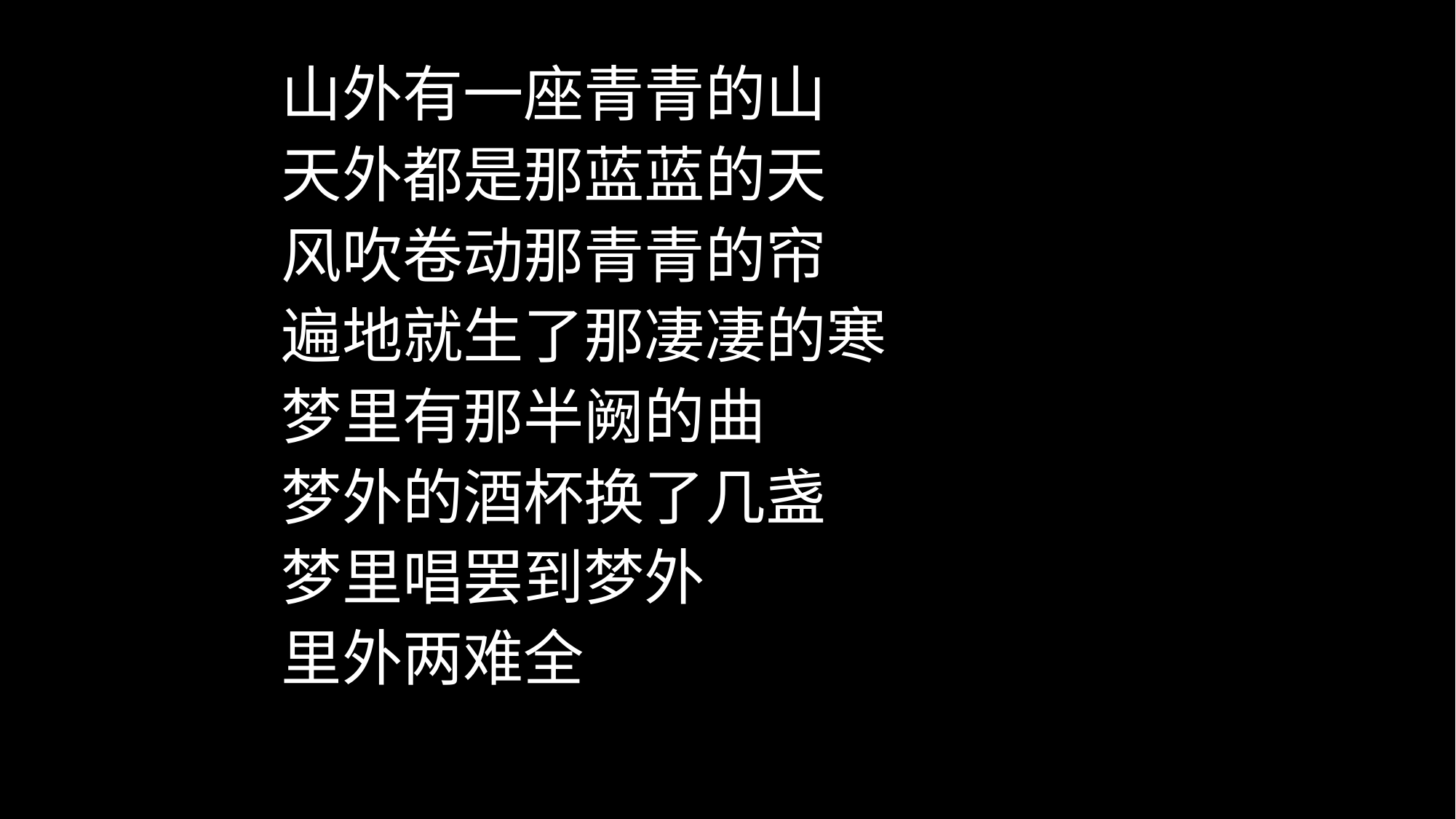

山外有一座青青的山
天外都是那蓝蓝的天
风吹卷动那青青的帘
遍地就生了那凄凄的寒
梦里有那半阙的曲
梦外的酒杯换了几盏
梦里唱罢到梦外
里外两难全